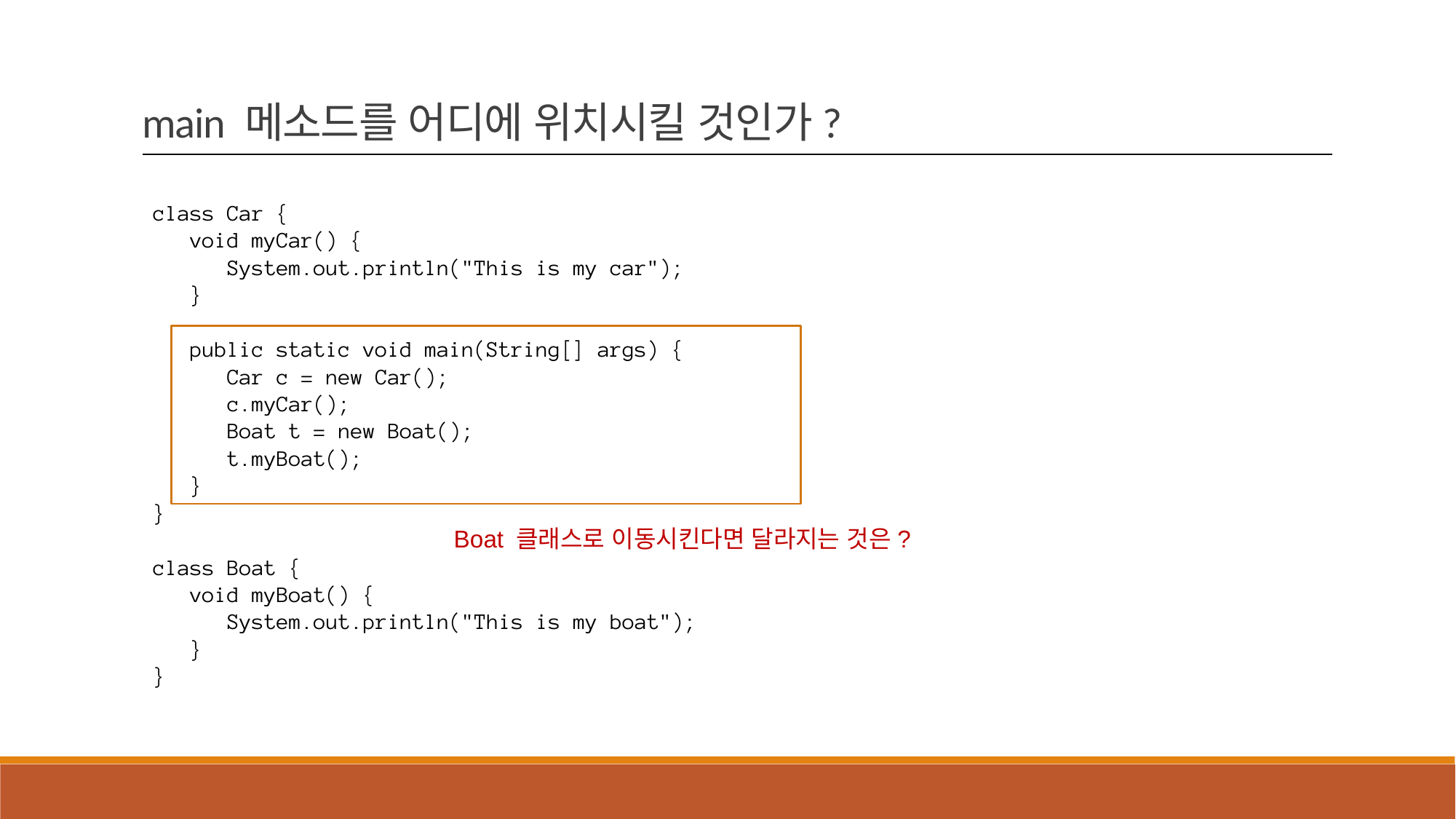

main 메소드를 어디에 위치시킬 것인가?
class Car {
   void myCar() {
      System.out.println("This is my car");
   }

   public static void main(String[] args) {
      Car c = new Car();
      c.myCar();
      Boat t = new Boat();
      t.myBoat();
   }
}

class Boat {
   void myBoat() {
      System.out.println("This is my boat");
   }
}

Boat 클래스로 이동시킨다면 달라지는 것은?